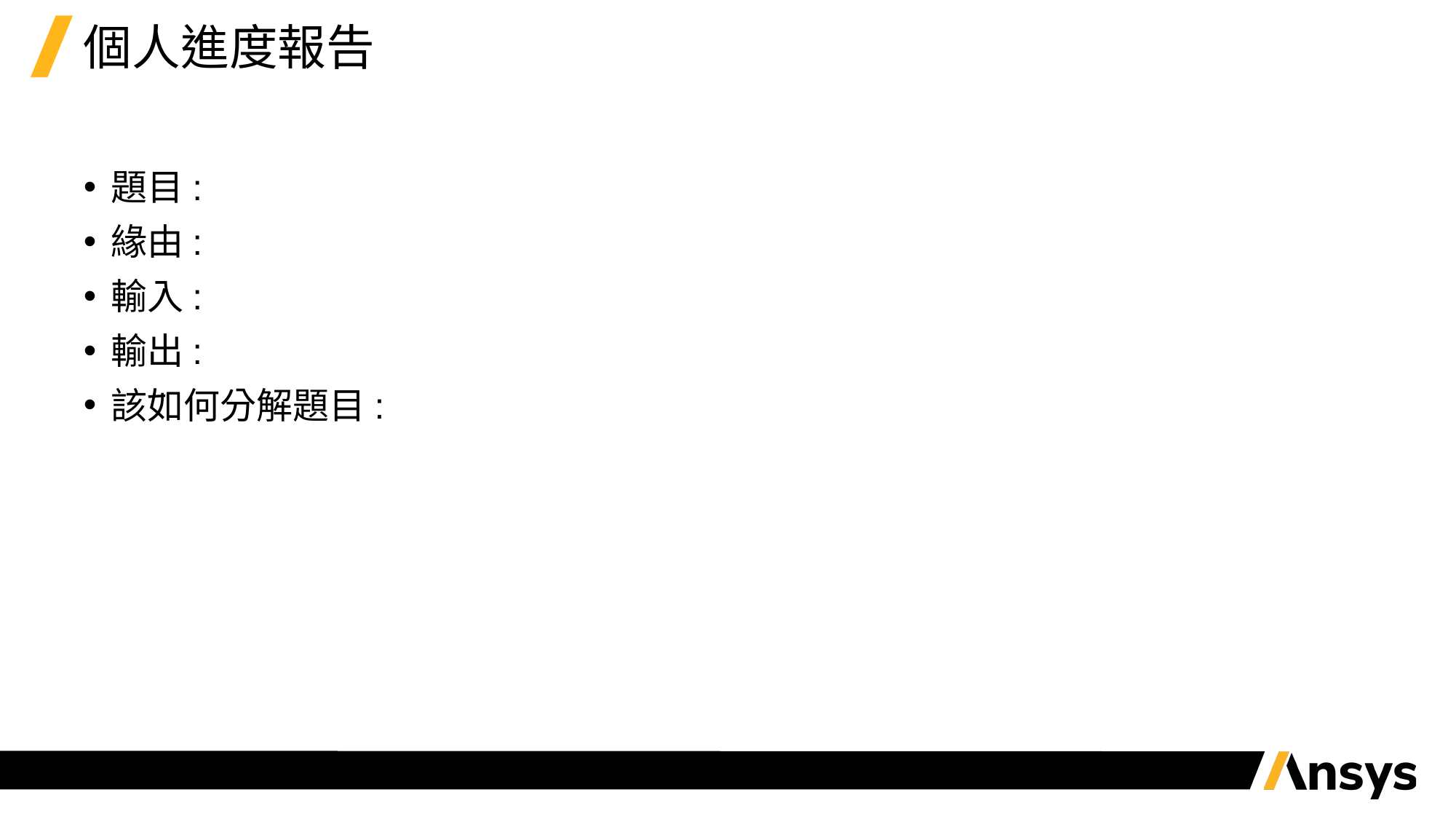

# 個人進度報告
題目:
緣由:
輸入:
輸出:
該如何分解題目: